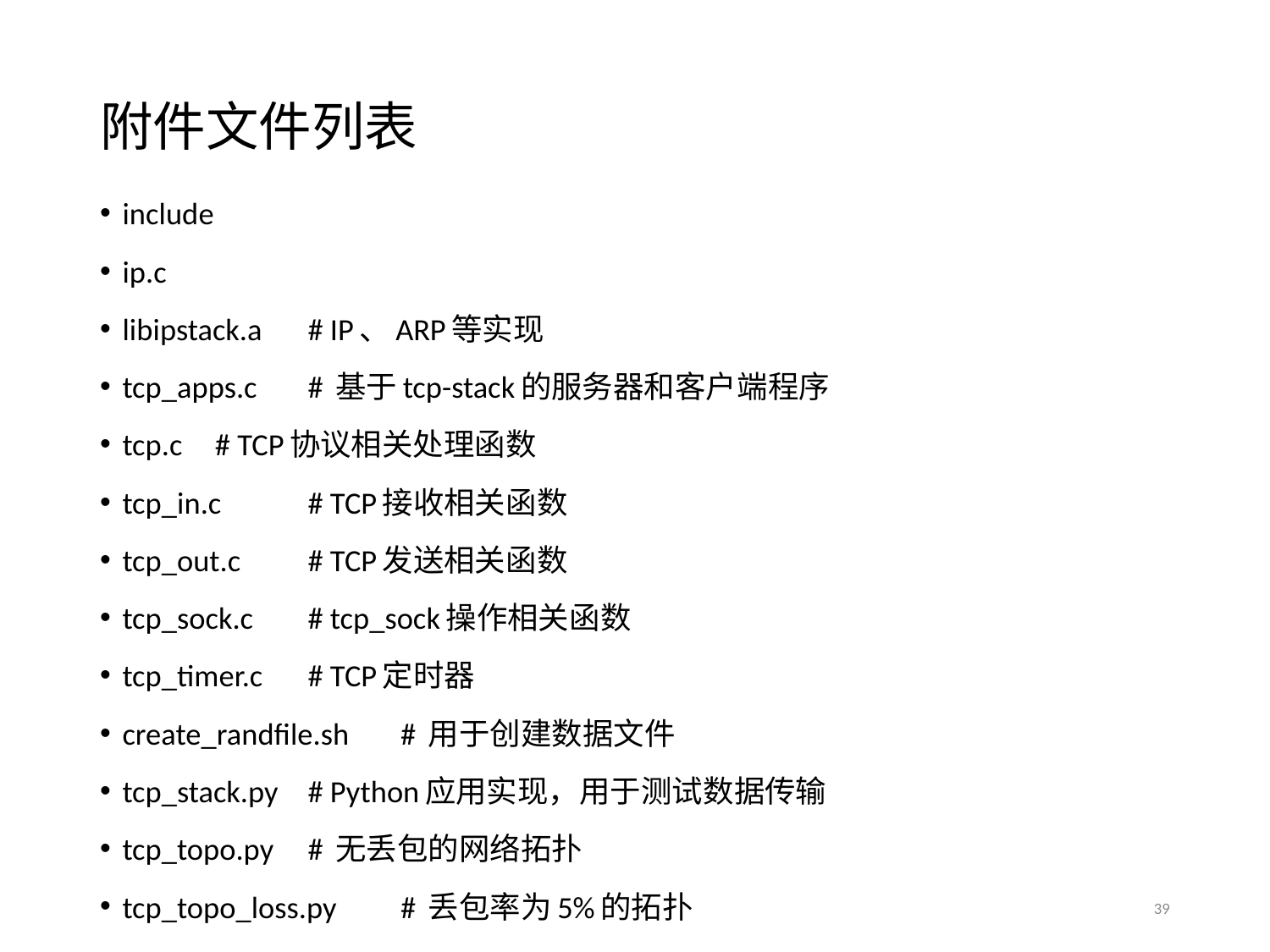

# 附件文件列表
include
ip.c
libipstack.a		# IP、ARP等实现
tcp_apps.c		# 基于tcp-stack的服务器和客户端程序
tcp.c			# TCP协议相关处理函数
tcp_in.c		# TCP接收相关函数
tcp_out.c		# TCP发送相关函数
tcp_sock.c		# tcp_sock操作相关函数
tcp_timer.c		# TCP定时器
create_randfile.sh	# 用于创建数据文件
tcp_stack.py	# Python应用实现，用于测试数据传输
tcp_topo.py		# 无丢包的网络拓扑
tcp_topo_loss.py	# 丢包率为5%的拓扑
39